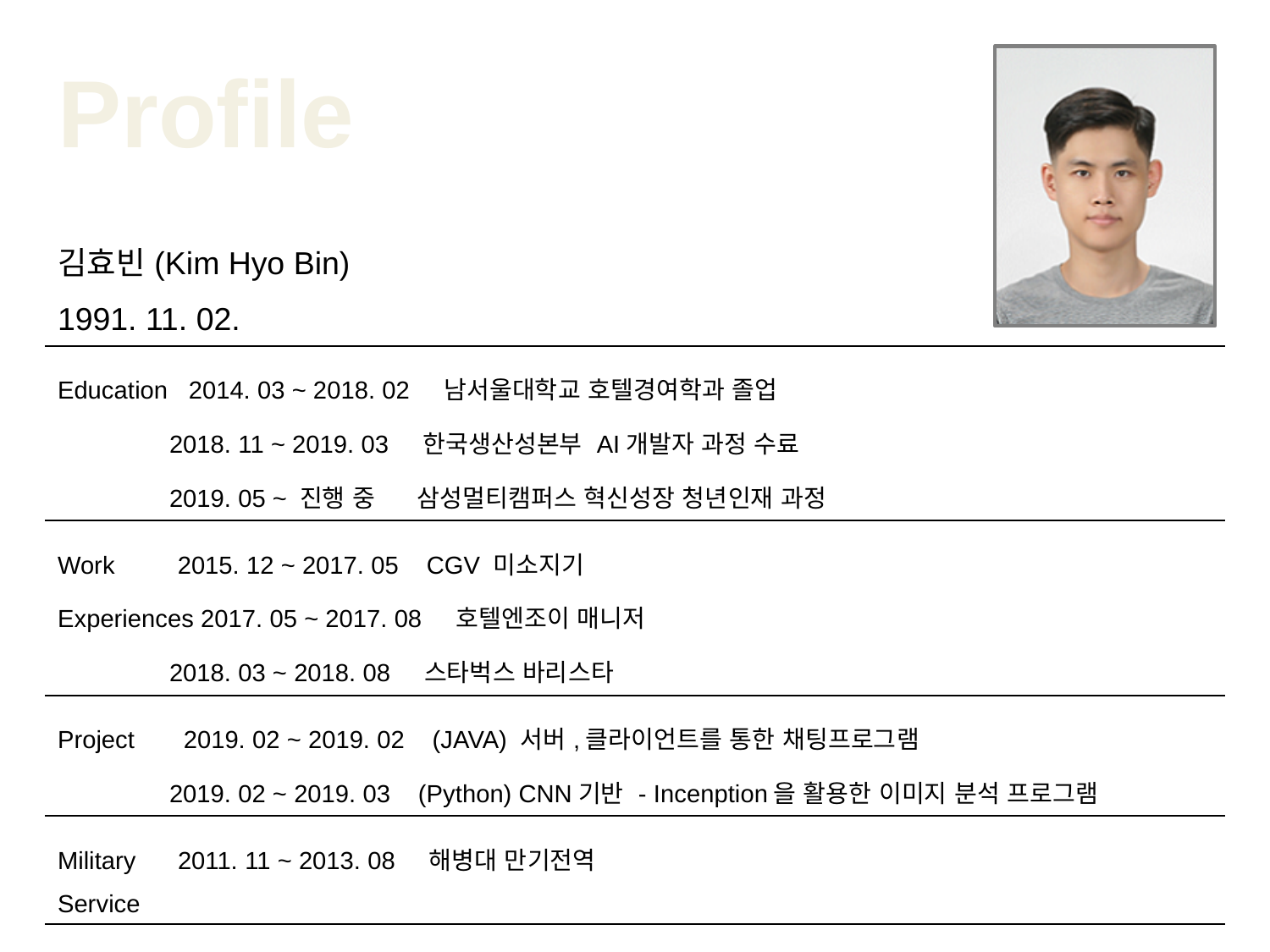

Profile

| 김효빈(Kim Hyo Bin) 1991. 11. 02. |
| --- |
| Education 2014. 03 ~ 2018. 02 남서울대학교 호텔경여학과 졸업 2018. 11 ~ 2019. 03 한국생산성본부 AI개발자 과정 수료 2019. 05 ~ 진행 중 삼성멀티캠퍼스 혁신성장 청년인재 과정 |
| Work 2015. 12 ~ 2017. 05 CGV 미소지기 Experiences 2017. 05 ~ 2017. 08 호텔엔조이 매니저 2018. 03 ~ 2018. 08 스타벅스 바리스타 |
| Project 2019. 02 ~ 2019. 02 (JAVA) 서버,클라이언트를 통한 채팅프로그램 2019. 02 ~ 2019. 03 (Python) CNN기반 - Incenption을 활용한 이미지 분석 프로그램 |
| Military 2011. 11 ~ 2013. 08 해병대 만기전역 Service |